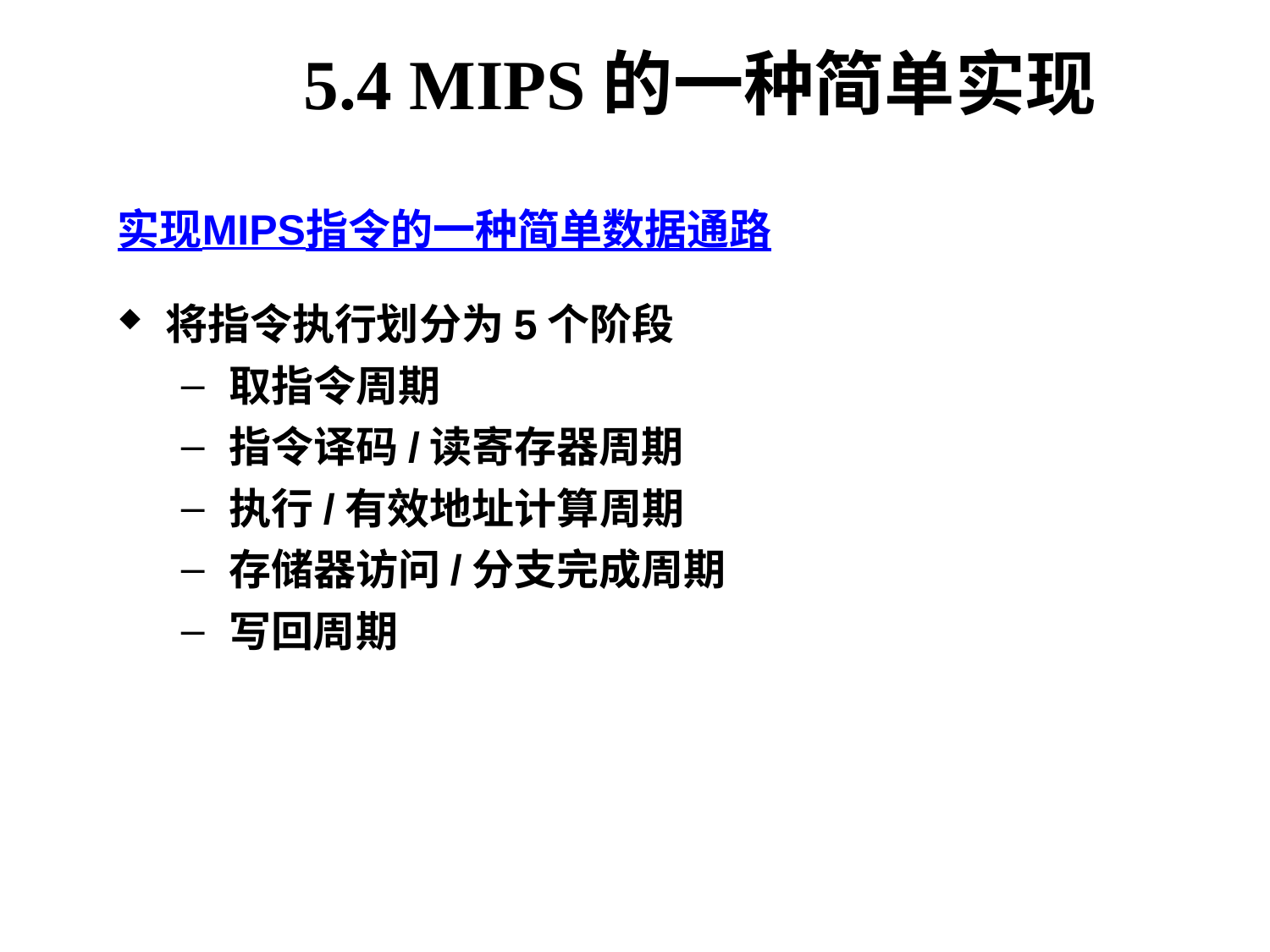

5.4 MIPS的一种简单实现
实现MIPS指令的一种简单数据通路
将指令执行划分为5个阶段
取指令周期
指令译码/读寄存器周期
执行/有效地址计算周期
存储器访问/分支完成周期
写回周期